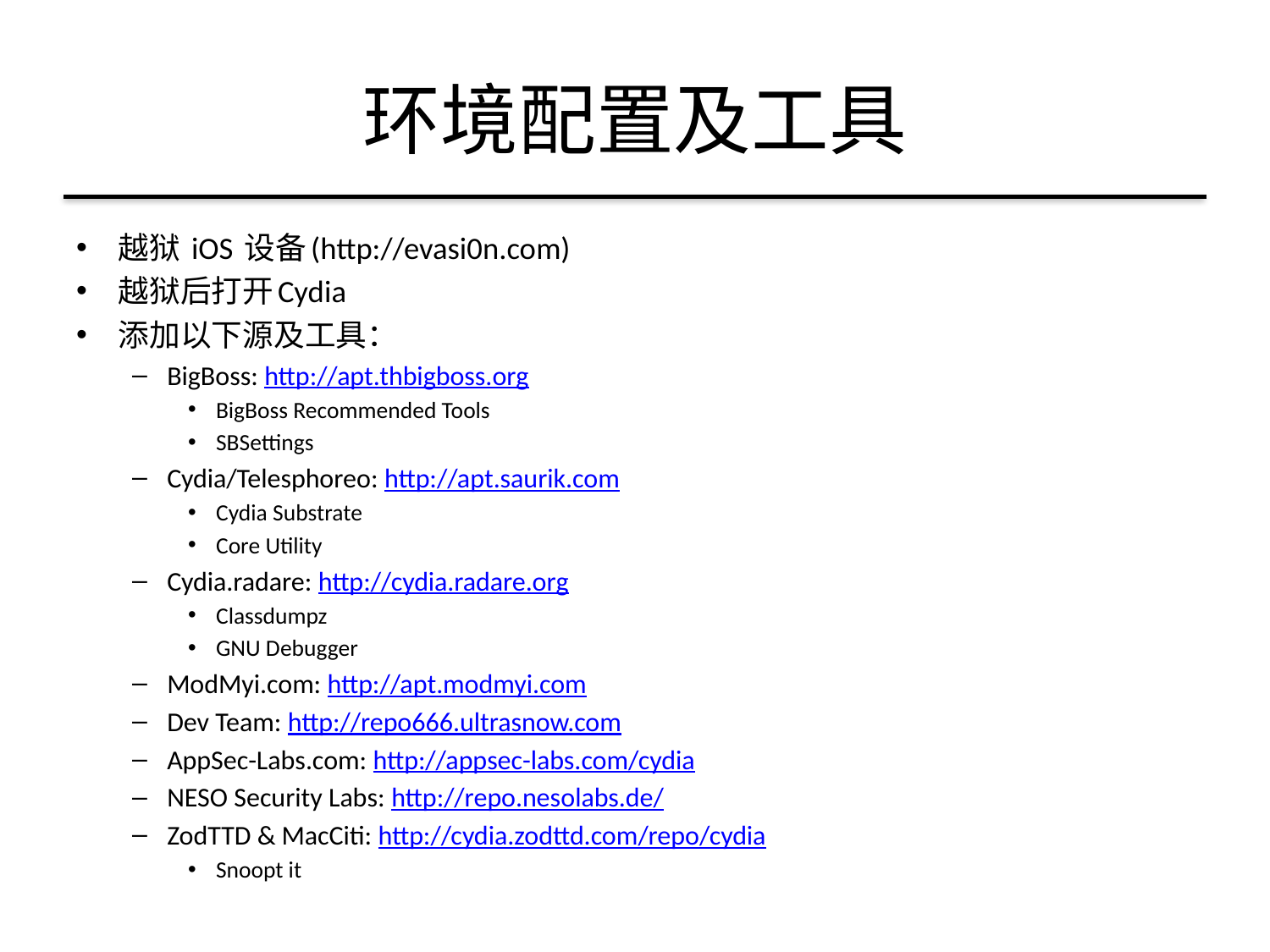

# 环境配置及工具
越狱 iOS 设备(http://evasi0n.com)
越狱后打开Cydia
添加以下源及工具：
BigBoss: http://apt.thbigboss.org
BigBoss Recommended Tools
SBSettings
Cydia/Telesphoreo: http://apt.saurik.com
Cydia Substrate
Core Utility
Cydia.radare: http://cydia.radare.org
Classdumpz
GNU Debugger
ModMyi.com: http://apt.modmyi.com
Dev Team: http://repo666.ultrasnow.com
AppSec-Labs.com: http://appsec-labs.com/cydia
NESO Security Labs: http://repo.nesolabs.de/
ZodTTD & MacCiti: http://cydia.zodttd.com/repo/cydia
Snoopt it